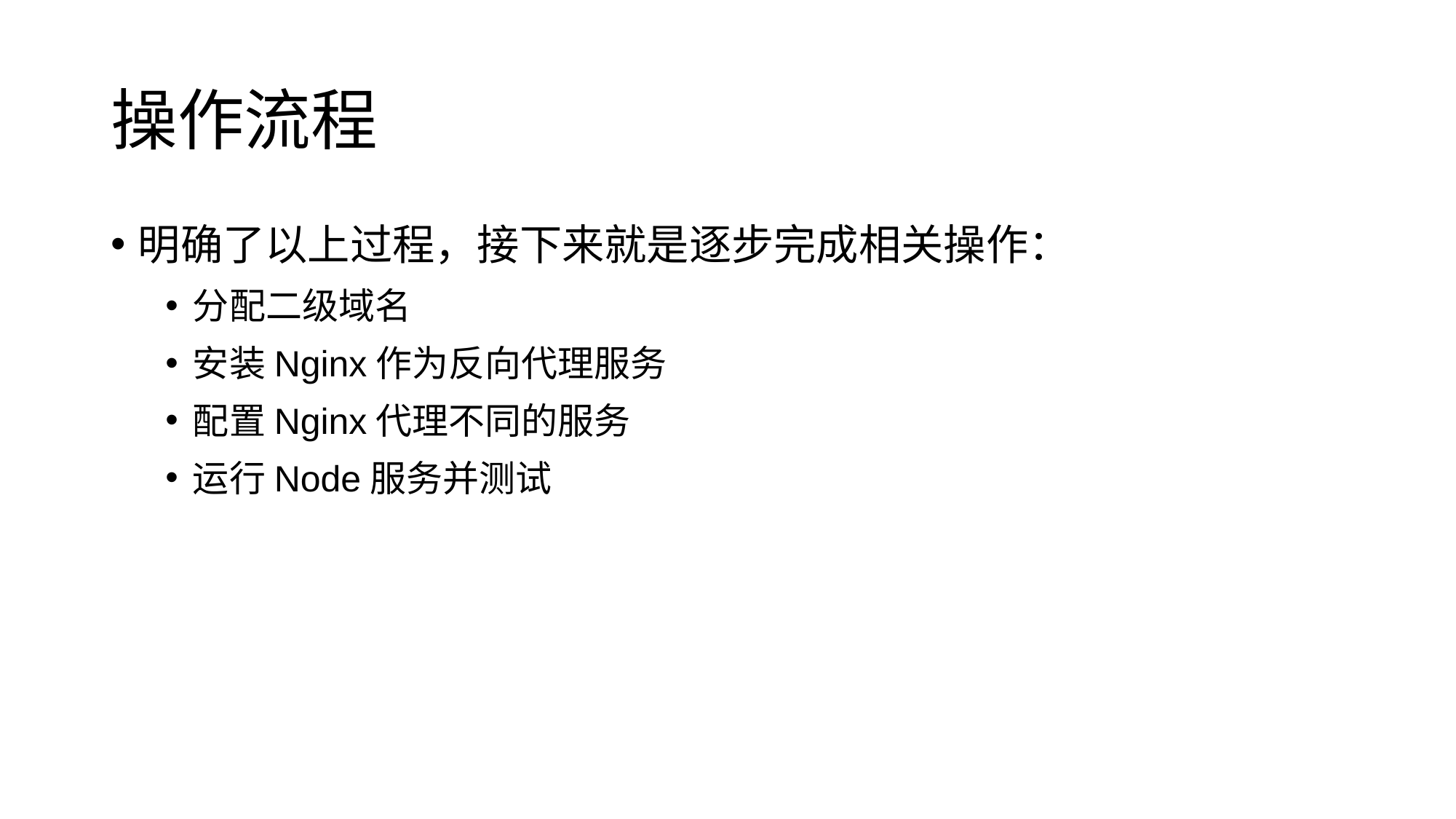

# 操作流程
明确了以上过程，接下来就是逐步完成相关操作：
分配二级域名
安装Nginx作为反向代理服务
配置Nginx代理不同的服务
运行Node服务并测试